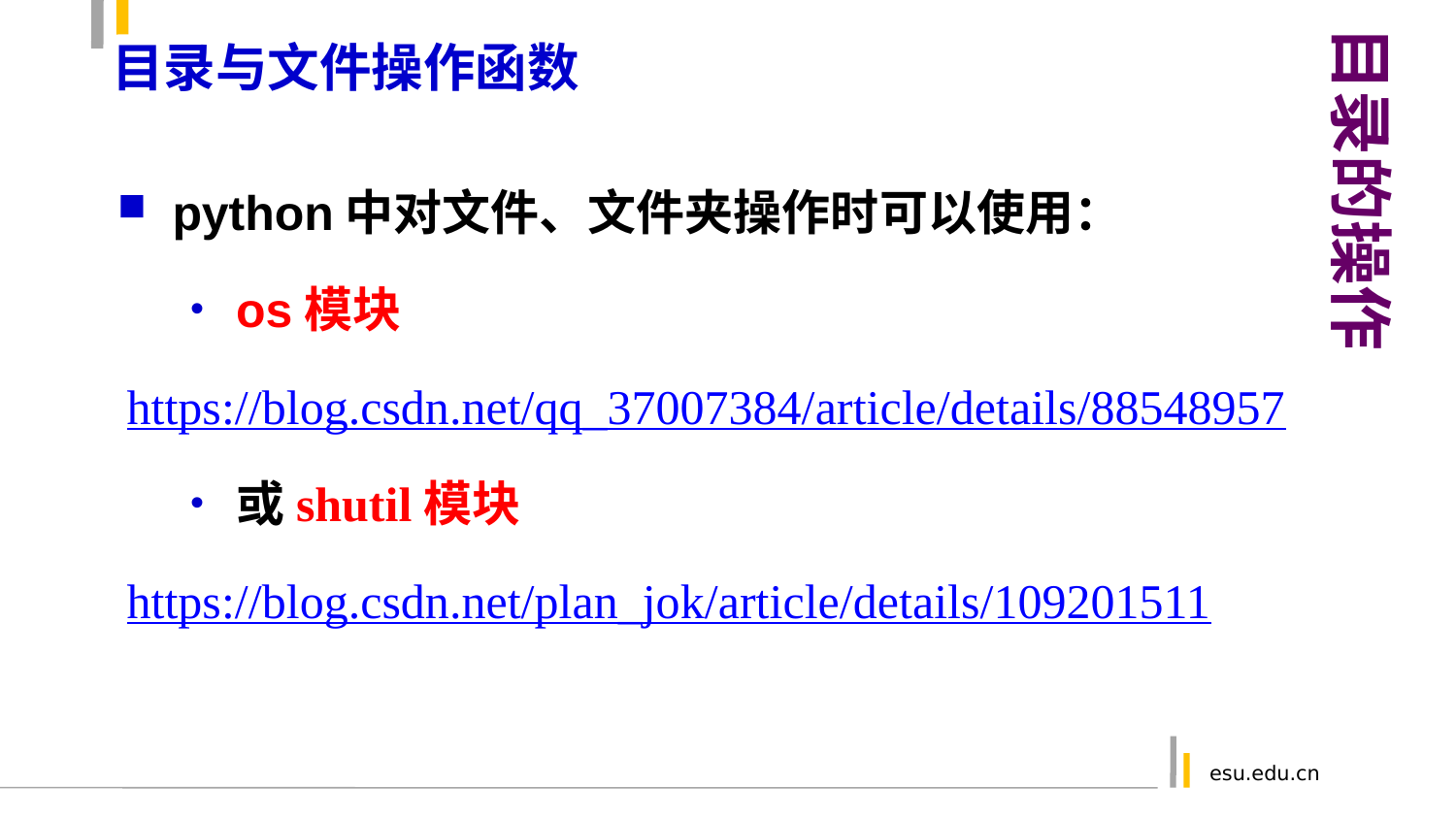

目录的操作
目录与文件操作函数
python中对文件、文件夹操作时可以使用：
os模块
https://blog.csdn.net/qq_37007384/article/details/88548957
或shutil模块
https://blog.csdn.net/plan_jok/article/details/109201511